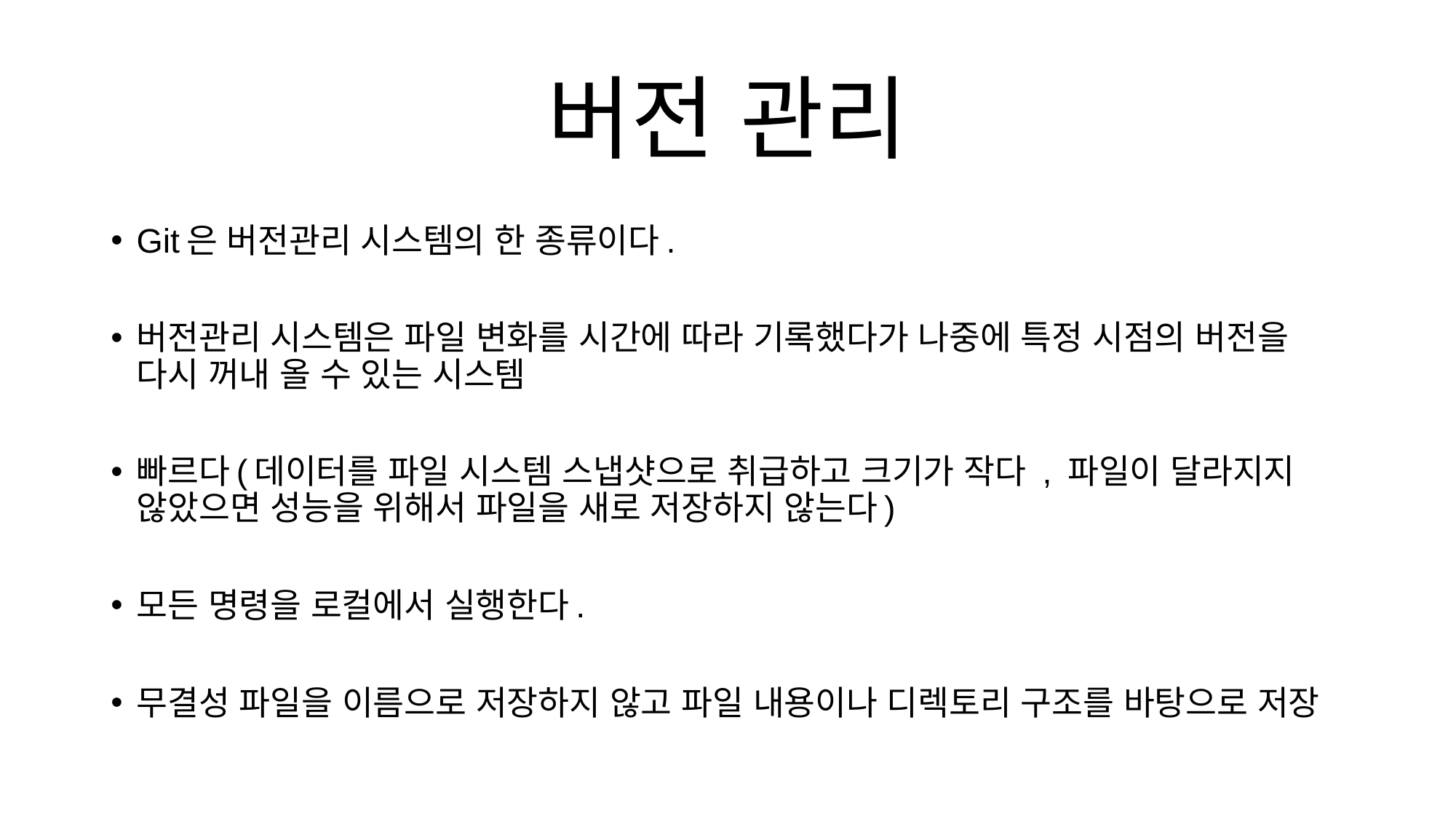

# 버전 관리
Git은 버전관리 시스템의 한 종류이다.

버전관리 시스템은 파일 변화를 시간에 따라 기록했다가 나중에 특정 시점의 버전을 다시 꺼내 올 수 있는 시스템

빠르다(데이터를 파일 시스템 스냅샷으로 취급하고 크기가 작다 , 파일이 달라지지 않았으면 성능을 위해서 파일을 새로 저장하지 않는다)

모든 명령을 로컬에서 실행한다.

무결성 파일을 이름으로 저장하지 않고 파일 내용이나 디렉토리 구조를 바탕으로 저장